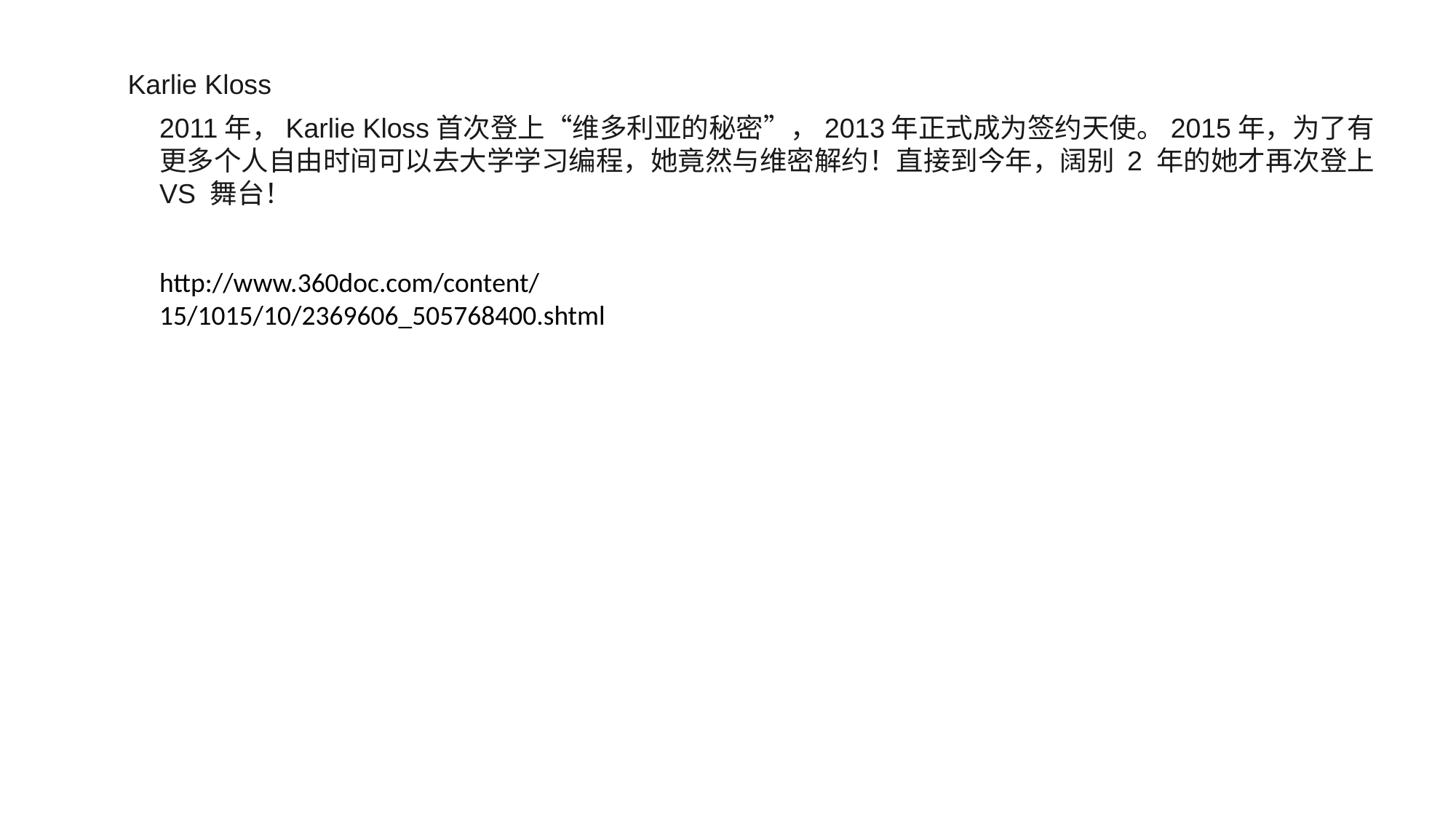

Karlie Kloss
2011年，Karlie Kloss首次登上“维多利亚的秘密”，2013年正式成为签约天使。2015年，为了有更多个人自由时间可以去大学学习编程，她竟然与维密解约！直接到今年，阔别 2 年的她才再次登上 VS 舞台！
http://www.360doc.com/content/15/1015/10/2369606_505768400.shtml